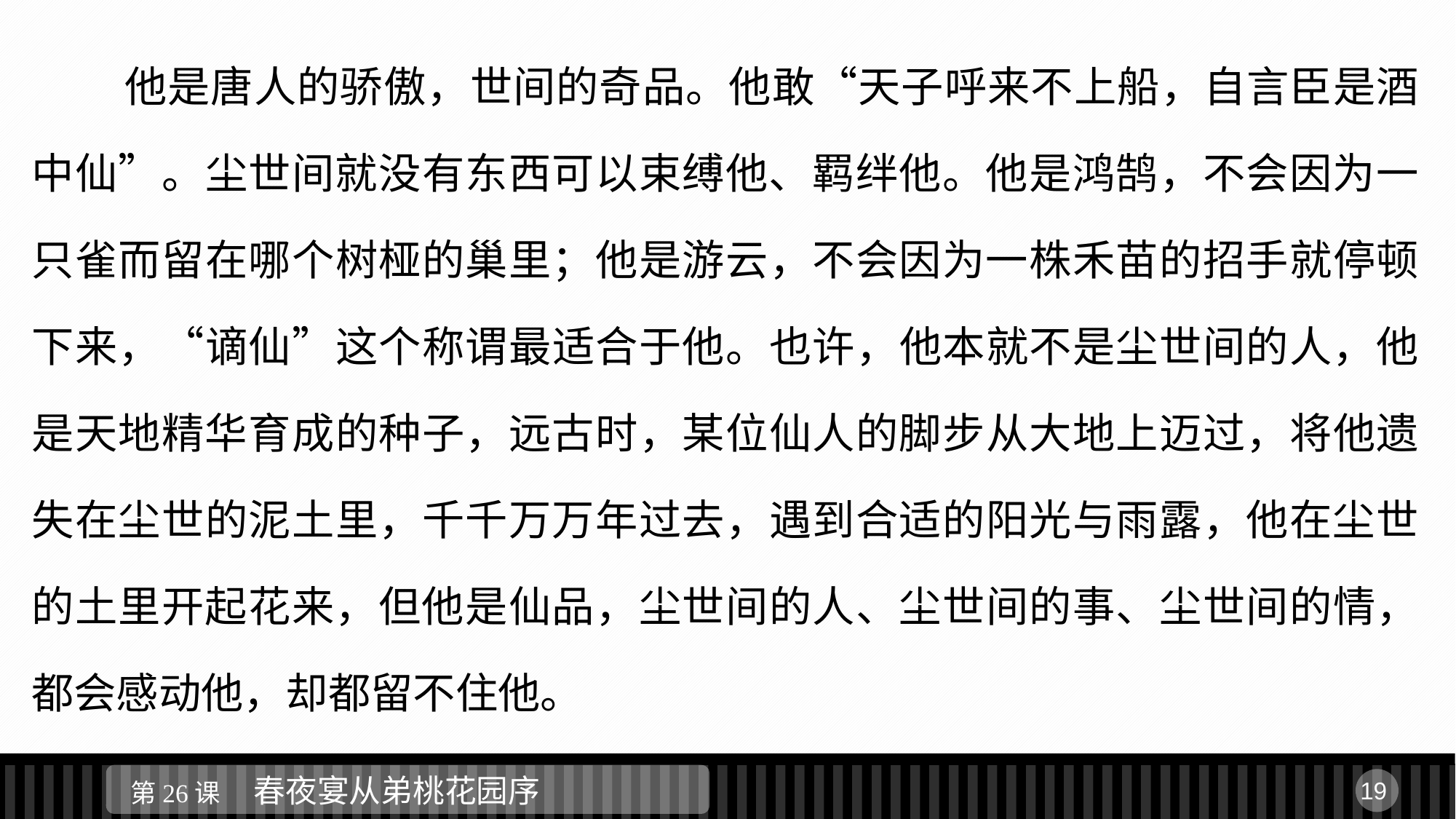

他是唐人的骄傲，世间的奇品。他敢“天子呼来不上船，自言臣是酒中仙”。尘世间就没有东西可以束缚他、羁绊他。他是鸿鹄，不会因为一只雀而留在哪个树桠的巢里；他是游云，不会因为一株禾苗的招手就停顿下来，“谪仙”这个称谓最适合于他。也许，他本就不是尘世间的人，他是天地精华育成的种子，远古时，某位仙人的脚步从大地上迈过，将他遗失在尘世的泥土里，千千万万年过去，遇到合适的阳光与雨露，他在尘世的土里开起花来，但他是仙品，尘世间的人、尘世间的事、尘世间的情，都会感动他，却都留不住他。